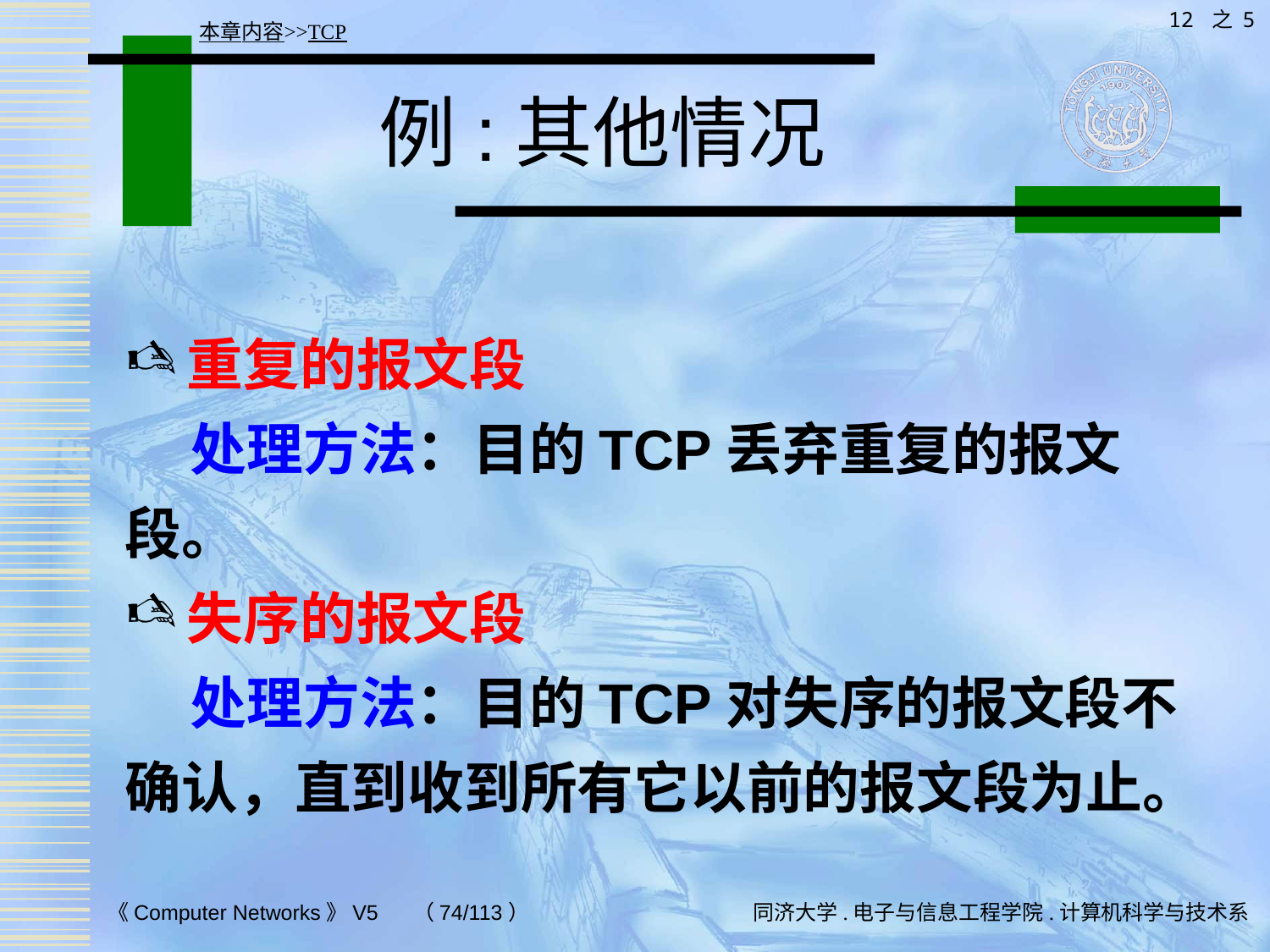

12 之 5
本章内容>>TCP
# 例:其他情况
重复的报文段
    处理方法：目的TCP丢弃重复的报文段。
失序的报文段
    处理方法：目的TCP对失序的报文段不确认，直到收到所有它以前的报文段为止。